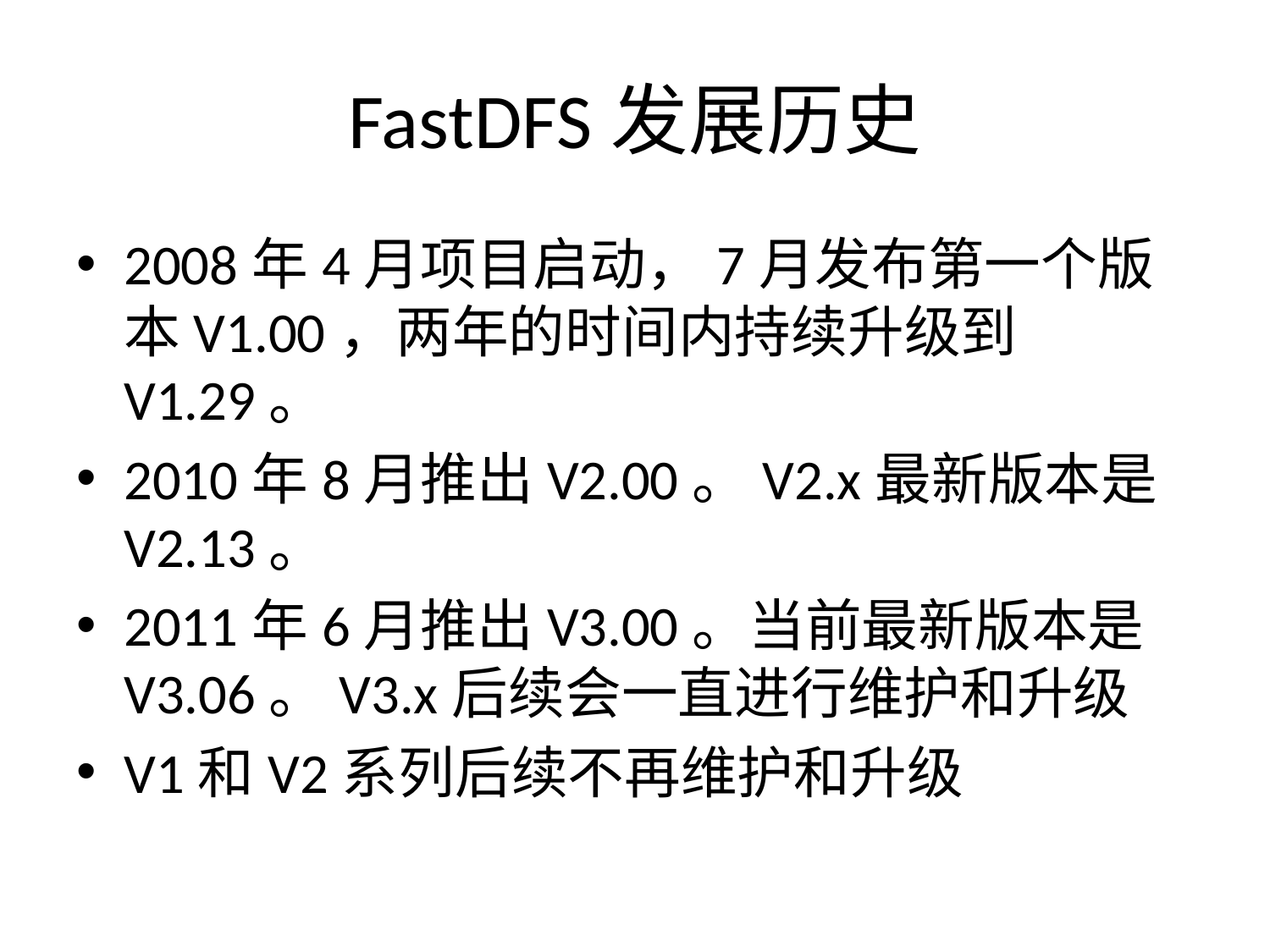

# FastDFS发展历史
2008年4月项目启动，7月发布第一个版本V1.00，两年的时间内持续升级到V1.29。
2010年8月推出V2.00。V2.x最新版本是V2.13。
2011年6月推出V3.00。当前最新版本是V3.06。V3.x后续会一直进行维护和升级
V1和V2系列后续不再维护和升级